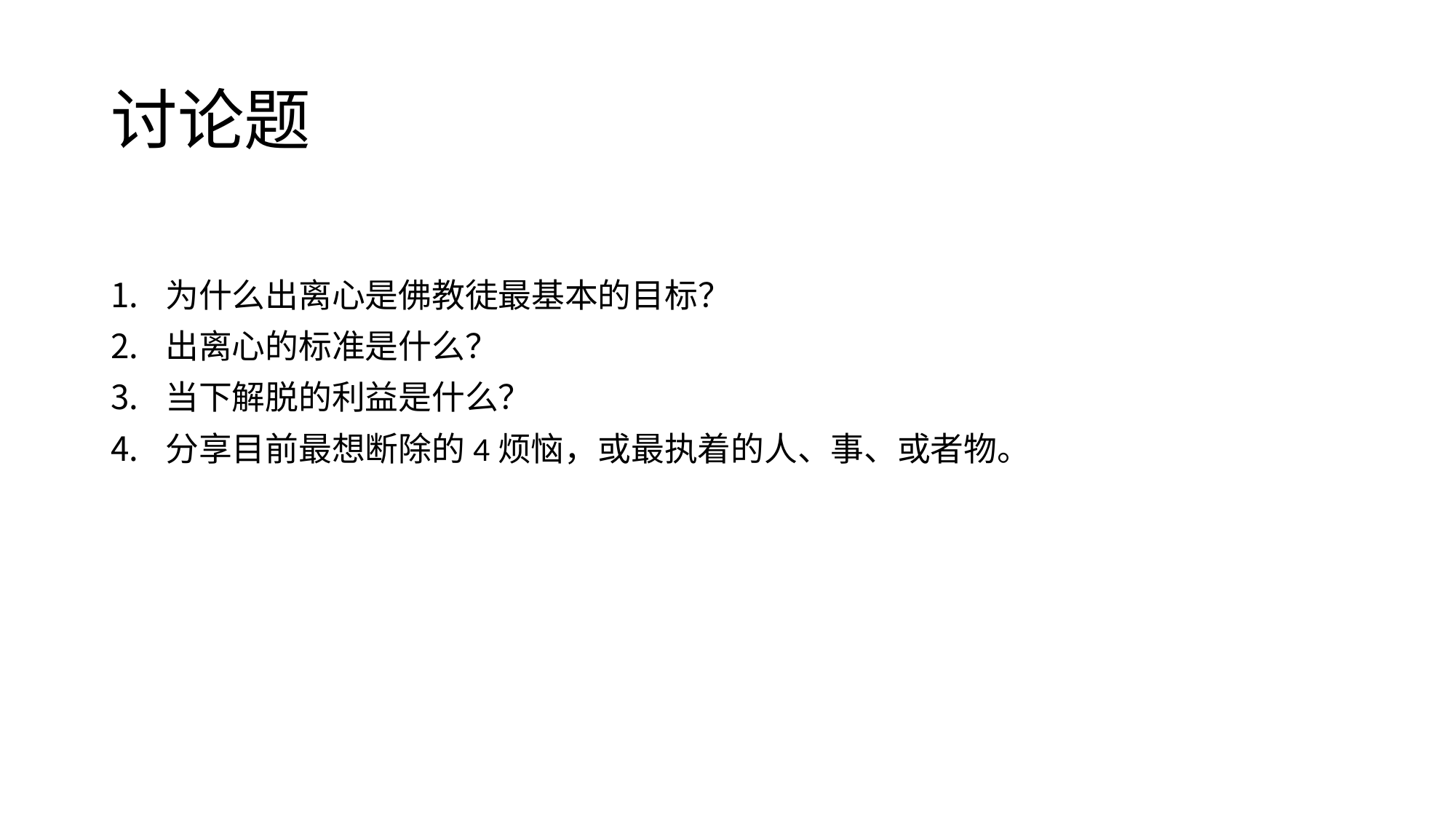

# 讨论题

为什么出离心是佛教徒最基本的目标？
出离心的标准是什么？
当下解脱的利益是什么？
分享目前最想断除的4烦恼，或最执着的人、事、或者物。